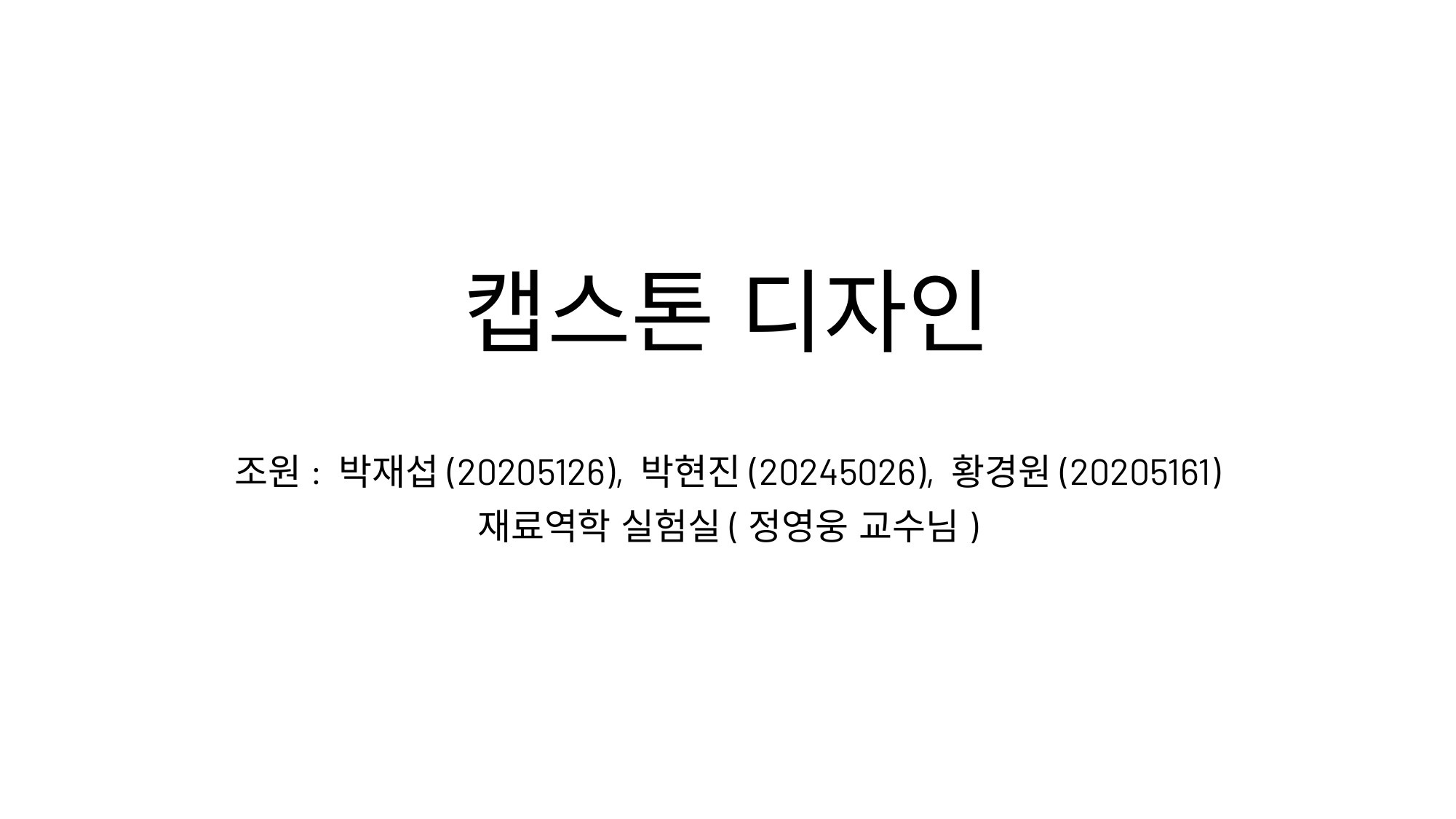

# 캡스톤 디자인
조원: 박재섭(20205126), 박현진(20245026), 황경원(20205161)
재료역학 실험실(정영웅 교수님)